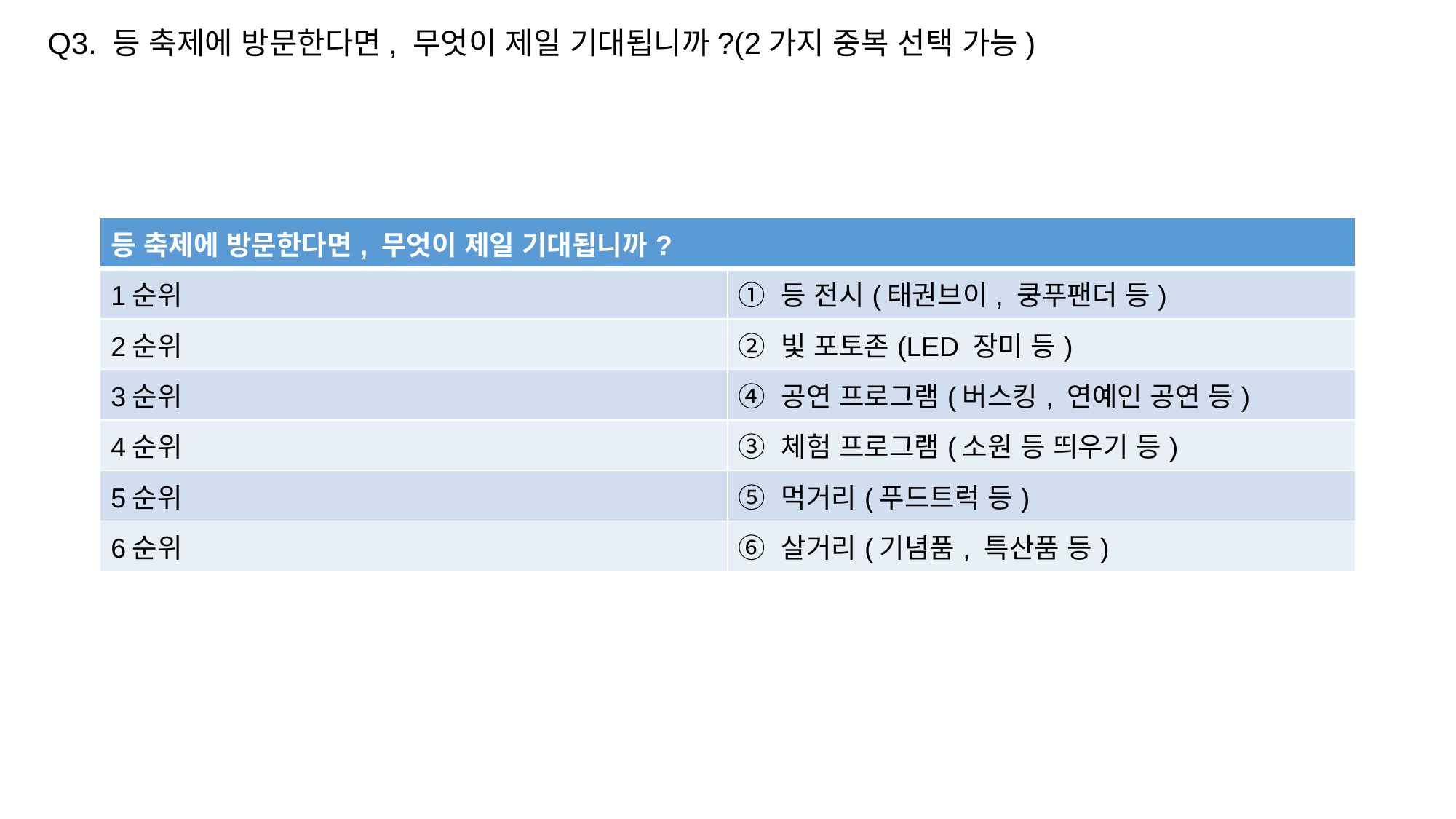

Q3. 등 축제에 방문한다면, 무엇이 제일 기대됩니까?(2가지 중복 선택 가능)
| 등 축제에 방문한다면, 무엇이 제일 기대됩니까? |  |
| --- | --- |
| 1순위 | ① 등 전시(태권브이, 쿵푸팬더 등) |
| 2순위 | ② 빛 포토존(LED 장미 등) |
| 3순위 | ④ 공연 프로그램(버스킹, 연예인 공연 등) |
| 4순위 | ③ 체험 프로그램(소원 등 띄우기 등) |
| 5순위 | ⑤ 먹거리(푸드트럭 등) |
| 6순위 | ⑥ 살거리(기념품, 특산품 등) |